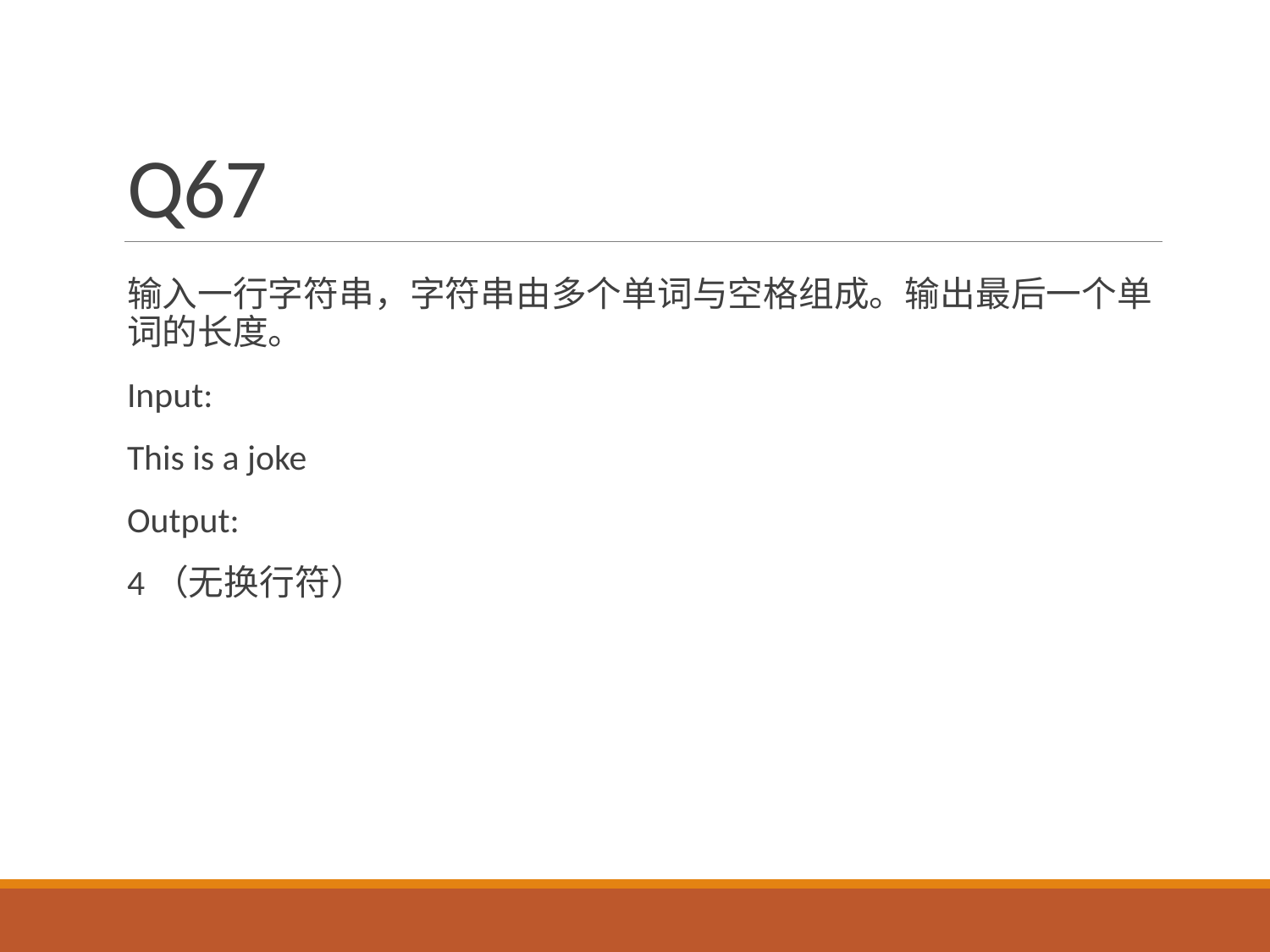

# Q67
输入一行字符串，字符串由多个单词与空格组成。输出最后一个单词的长度。
Input:
This is a joke
Output:
4（无换行符）